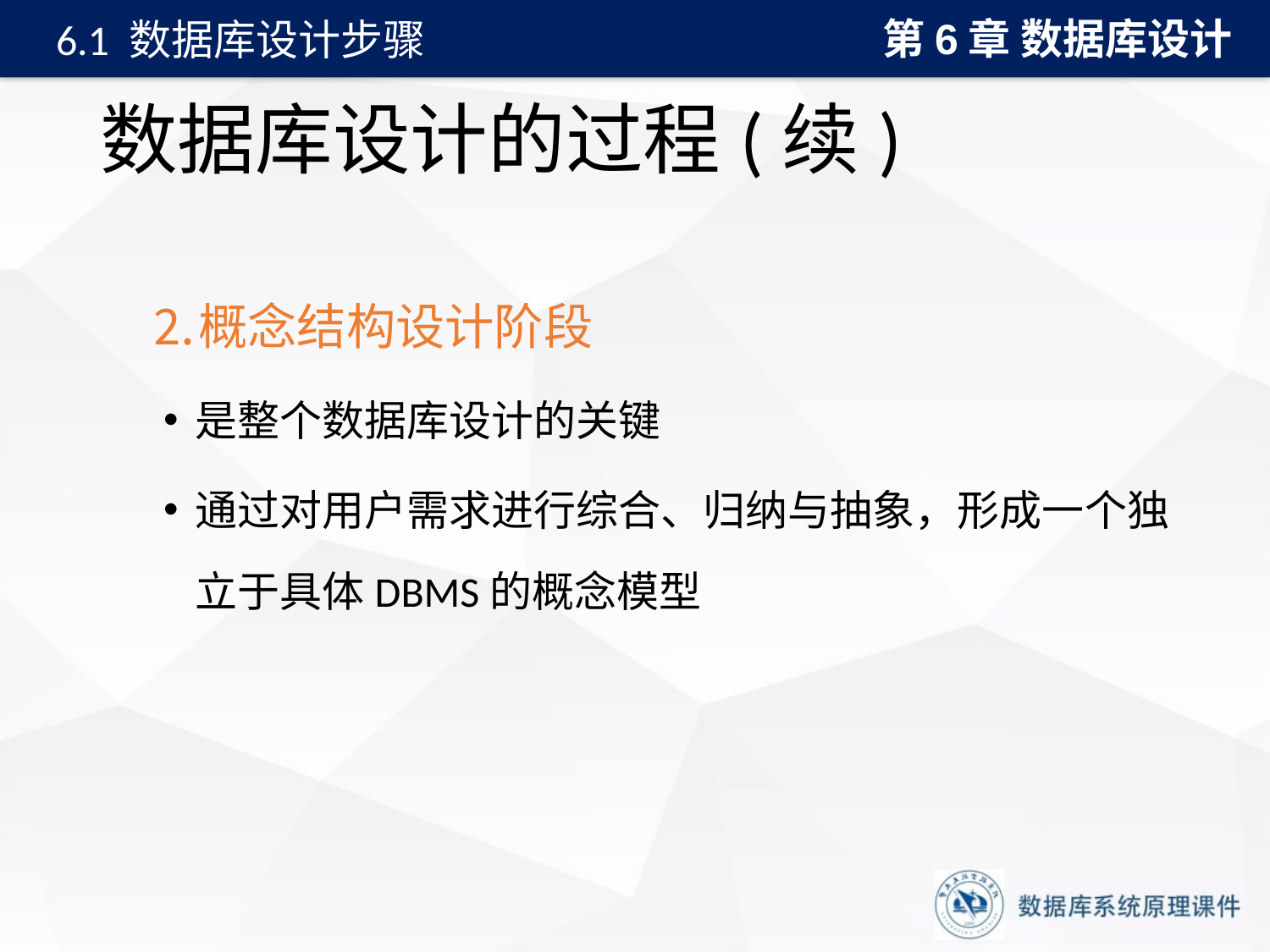

第6章 数据库设计
6.1 数据库设计步骤
# 数据库设计的过程(续)
　⒉概念结构设计阶段
是整个数据库设计的关键
通过对用户需求进行综合、归纳与抽象，形成一个独立于具体DBMS的概念模型